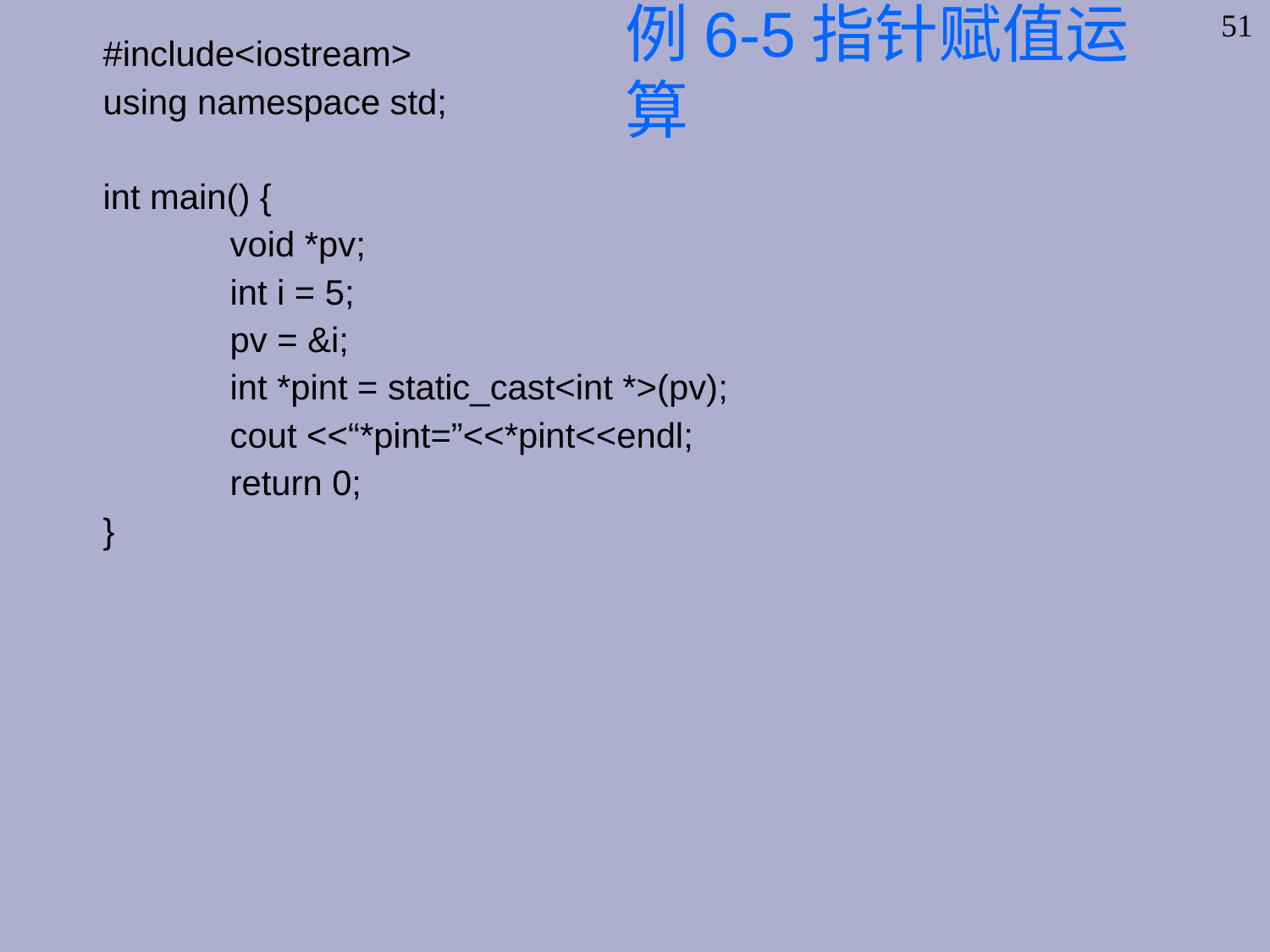

# 例6-5指针赋值运算
51
#include<iostream>
using namespace std;

int main() {
	void *pv;
	int i = 5;
	pv = &i;
	int *pint = static_cast<int *>(pv);
	cout <<“*pint=”<<*pint<<endl;
	return 0;
}